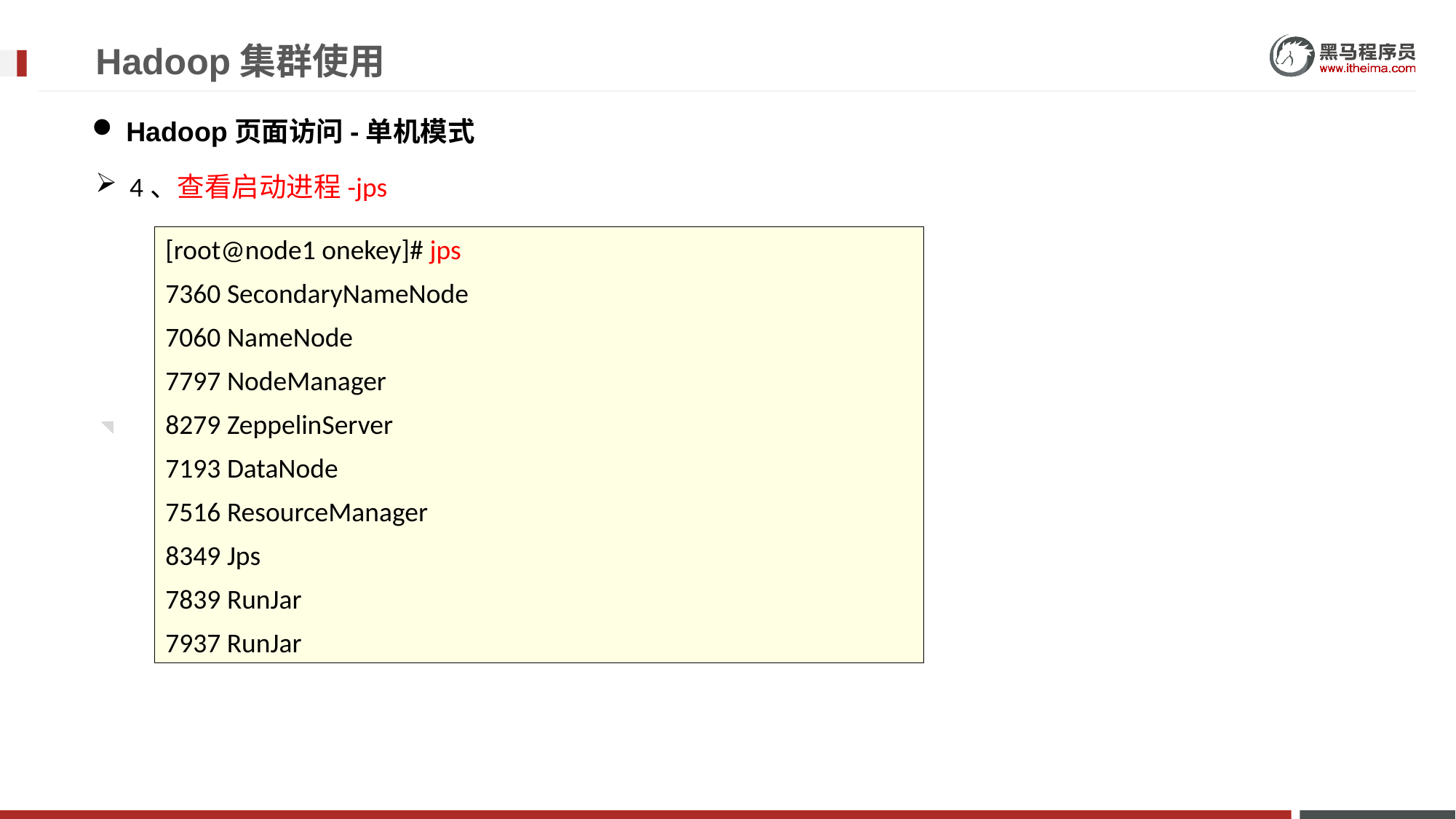

# Hadoop集群使用
Hadoop页面访问-单机模式
4、查看启动进程-jps
[root@node1 onekey]# jps
7360 SecondaryNameNode
7060 NameNode
7797 NodeManager
8279 ZeppelinServer
7193 DataNode
7516 ResourceManager
8349 Jps
7839 RunJar
7937 RunJar